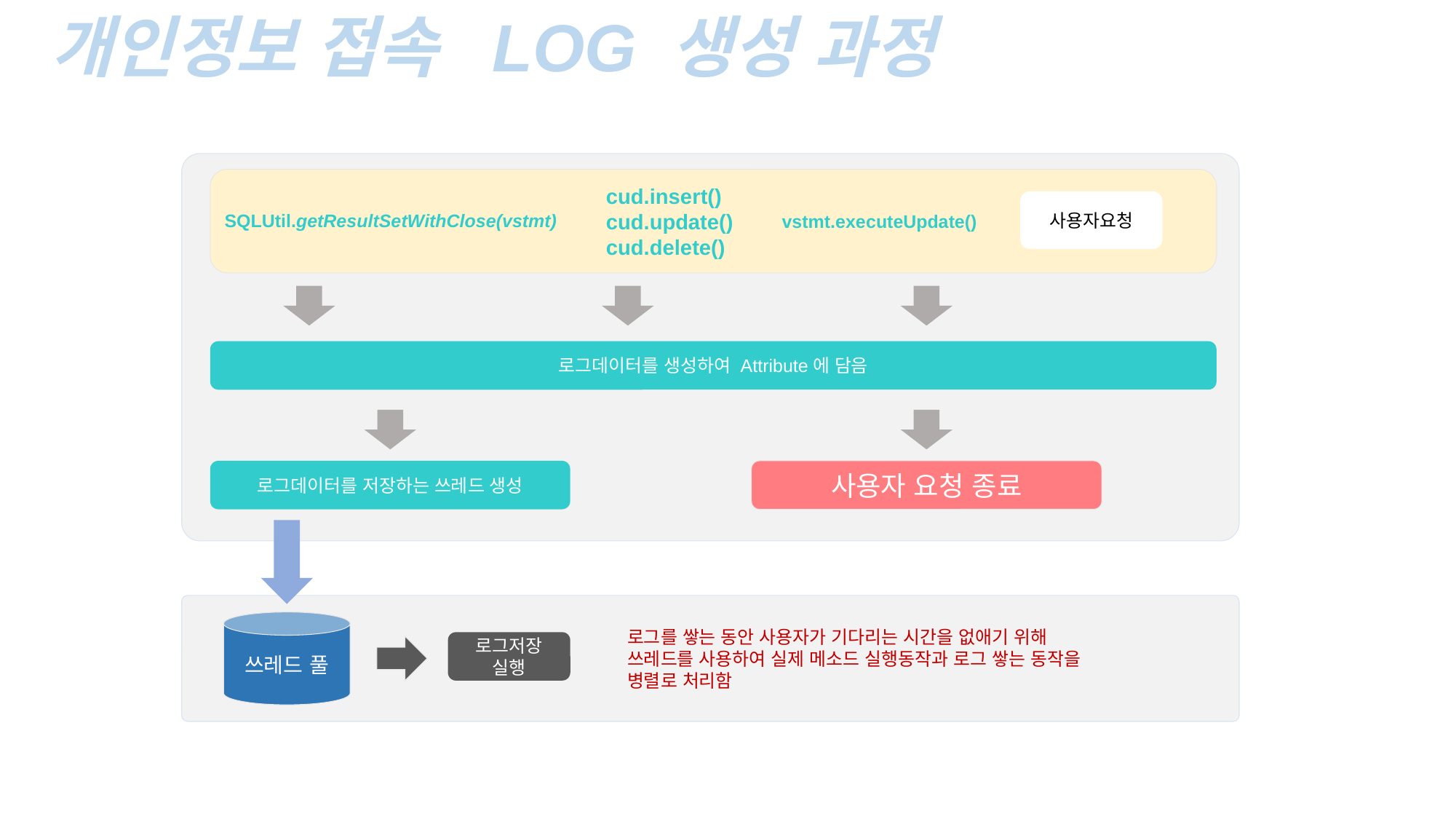

개인정보 접속  LOG 생성 과정

cud.insert()
cud.update()
cud.delete()

SQLUtil.getResultSetWithClose(vstmt)
vstmt.executeUpdate()
사용자요청

로그데이터를 생성하여 Attribute에 담음

로그데이터를 저장하는 쓰레드 생성
사용자 요청 종료

쓰레드 풀
로그를 쌓는 동안 사용자가 기다리는 시간을 없애기 위해
쓰레드를 사용하여 실제 메소드 실행동작과 로그 쌓는 동작을
병렬로 처리함
로그저장 실행